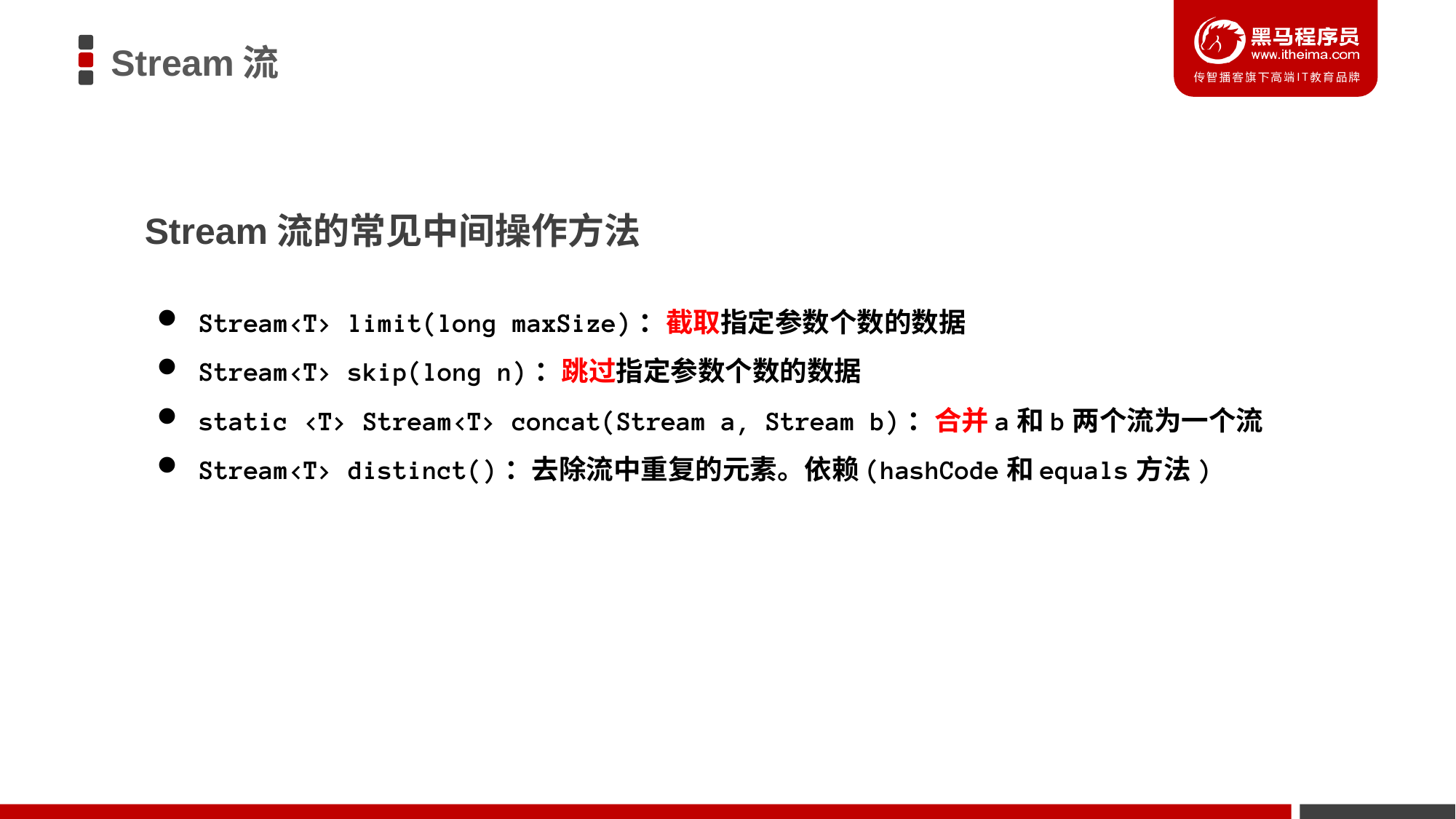

Stream流
Stream流的常见中间操作方法
Stream<T> limit​(long maxSize)：截取指定参数个数的数据
Stream<T> skip​(long n)：跳过指定参数个数的数据
static <T> Stream<T> concat​(Stream a, Stream b)：合并a和b两个流为一个流
Stream<T> distinct​()：去除流中重复的元素。依赖(hashCode和equals方法)